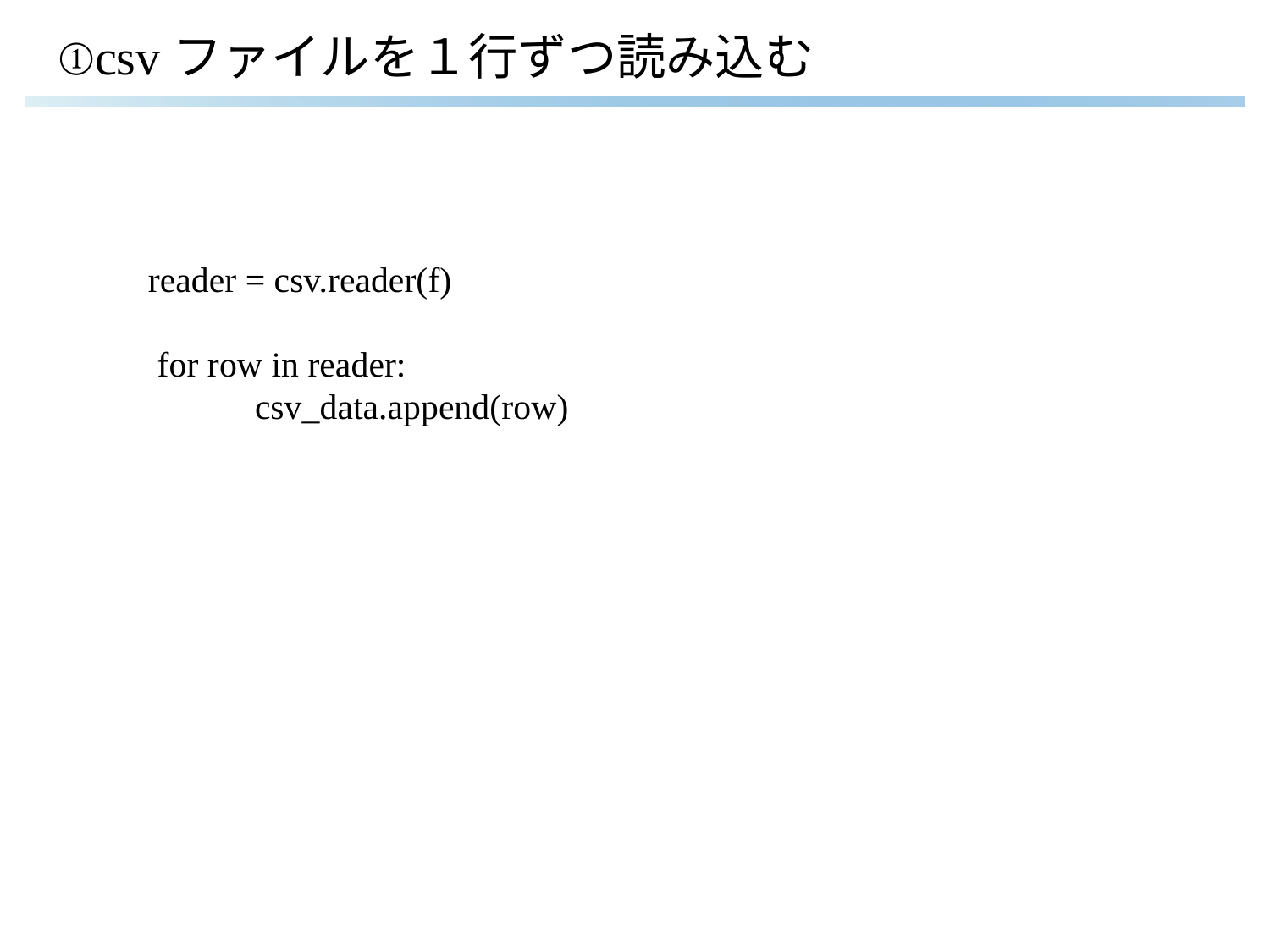

# ①csvファイルを１行ずつ読み込む
reader = csv.reader(f)

 for row in reader:
            csv_data.append(row)